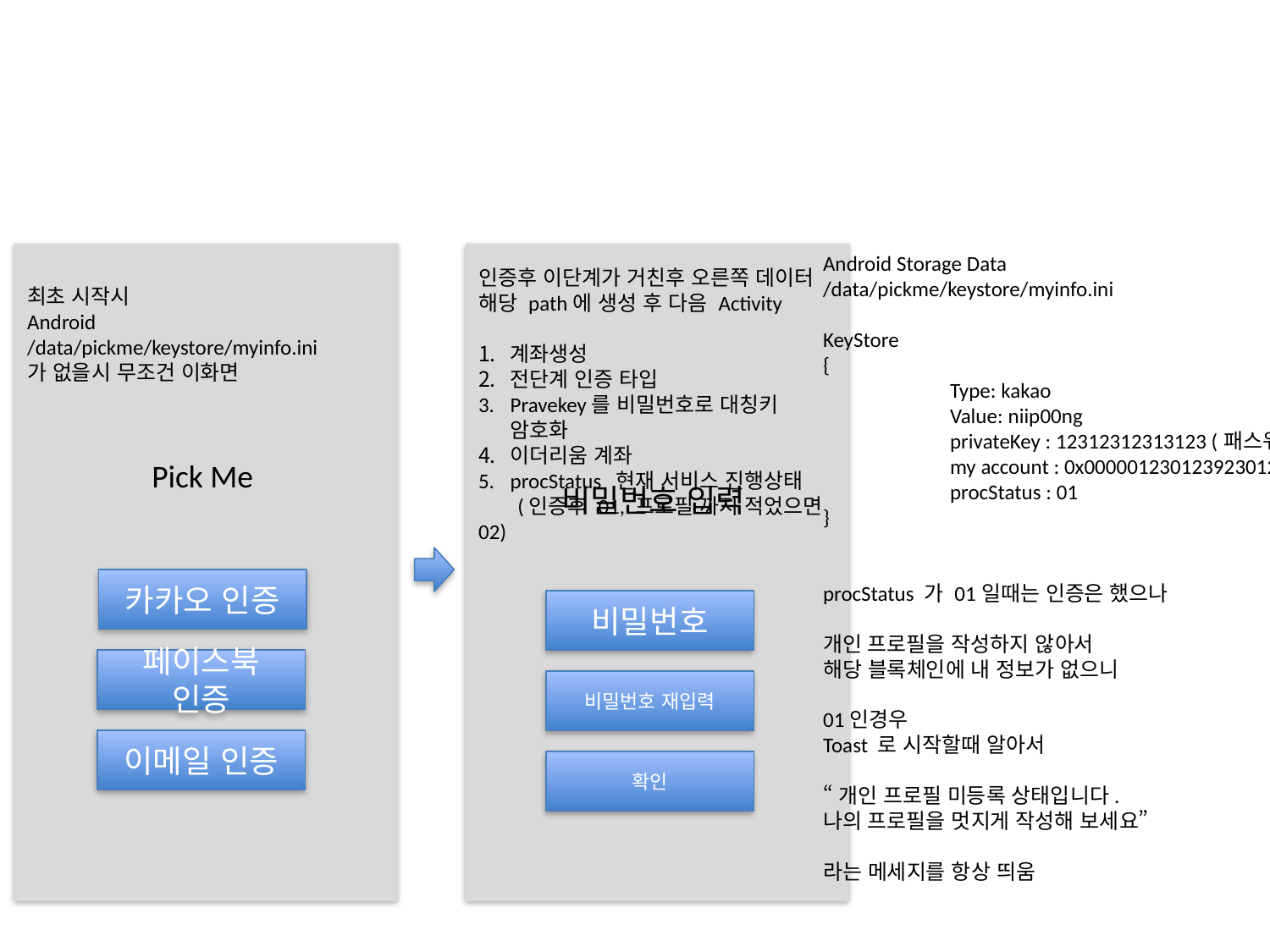

Android Storage Data
/data/pickme/keystore/myinfo.ini

KeyStore
{
	Type: kakao
	Value: niip00ng
	privateKey : 12312312313123 (패스워드로 비대칭 암호화 Cypther)
	my account : 0x000001230123923012123123
	procStatus : 01
}

procStatus 가 01일때는 인증은 했으나

개인 프로필을 작성하지 않아서
해당 블록체인에 내 정보가 없으니

01인경우
Toast 로 시작할때 알아서

“개인 프로필 미등록 상태입니다.
나의 프로필을 멋지게 작성해 보세요”

라는 메세지를 항상 띄움

인증후 이단계가 거친후 오른쪽 데이터 해당 path에 생성 후 다음 Activity

계좌생성
전단계 인증 타입
Pravekey를 비밀번호로 대칭키 암호화
이더리움 계좌
procStatus  현재 서비스 진행상태
        (인증후 01, 프로필 까지 적었으면 02)
최초 시작시
Android /data/pickme/keystore/myinfo.ini
가 없을시 무조건 이화면
Pick Me
비밀번호 입력

카카오 인증
비밀번호
페이스북 인증
비밀번호 재입력
이메일 인증
확인